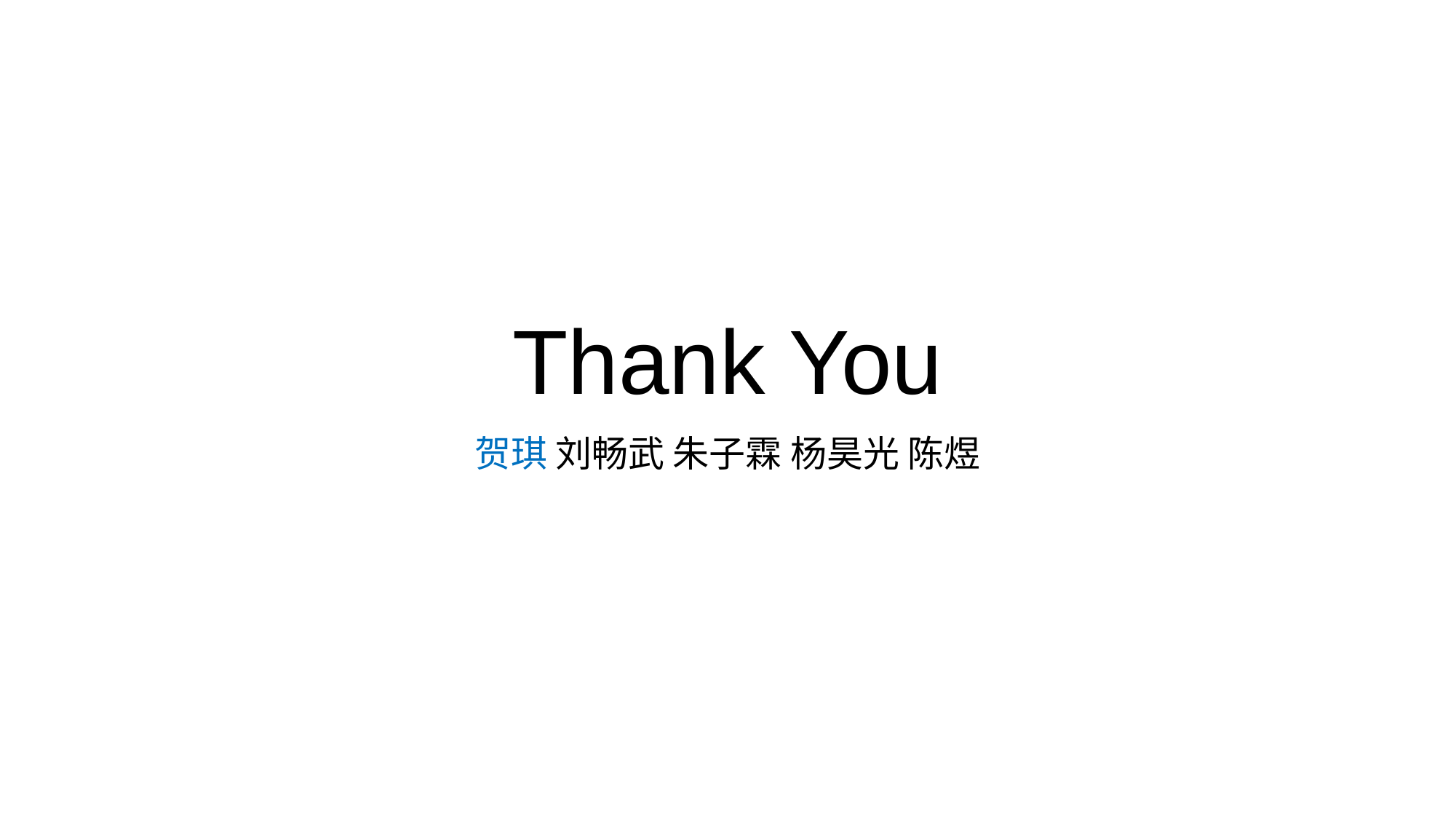

# Thank You
贺琪 刘畅武 朱子霖 杨昊光 陈煜